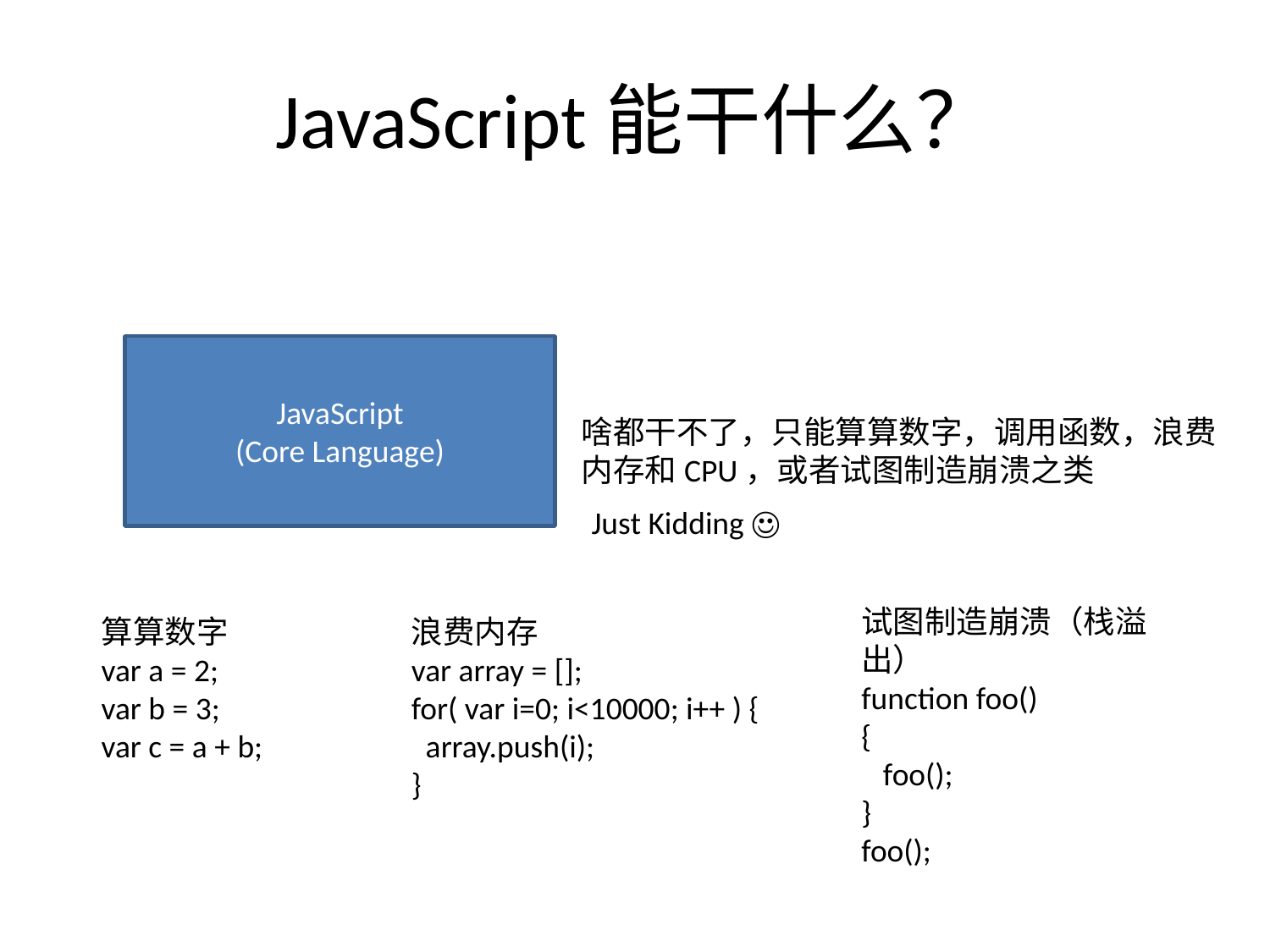

# JavaScript能干什么？

JavaScript
(Core Language)
啥都干不了，只能算算数字，调用函数，浪费内存和CPU，或者试图制造崩溃之类
Just Kidding ☺
试图制造崩溃（栈溢出）
function foo()
{
   foo();
}
foo();
算算数字
var a = 2;
var b = 3;
var c = a + b;
浪费内存
var array = [];
for( var i=0; i<10000; i++ ) {
  array.push(i);
}